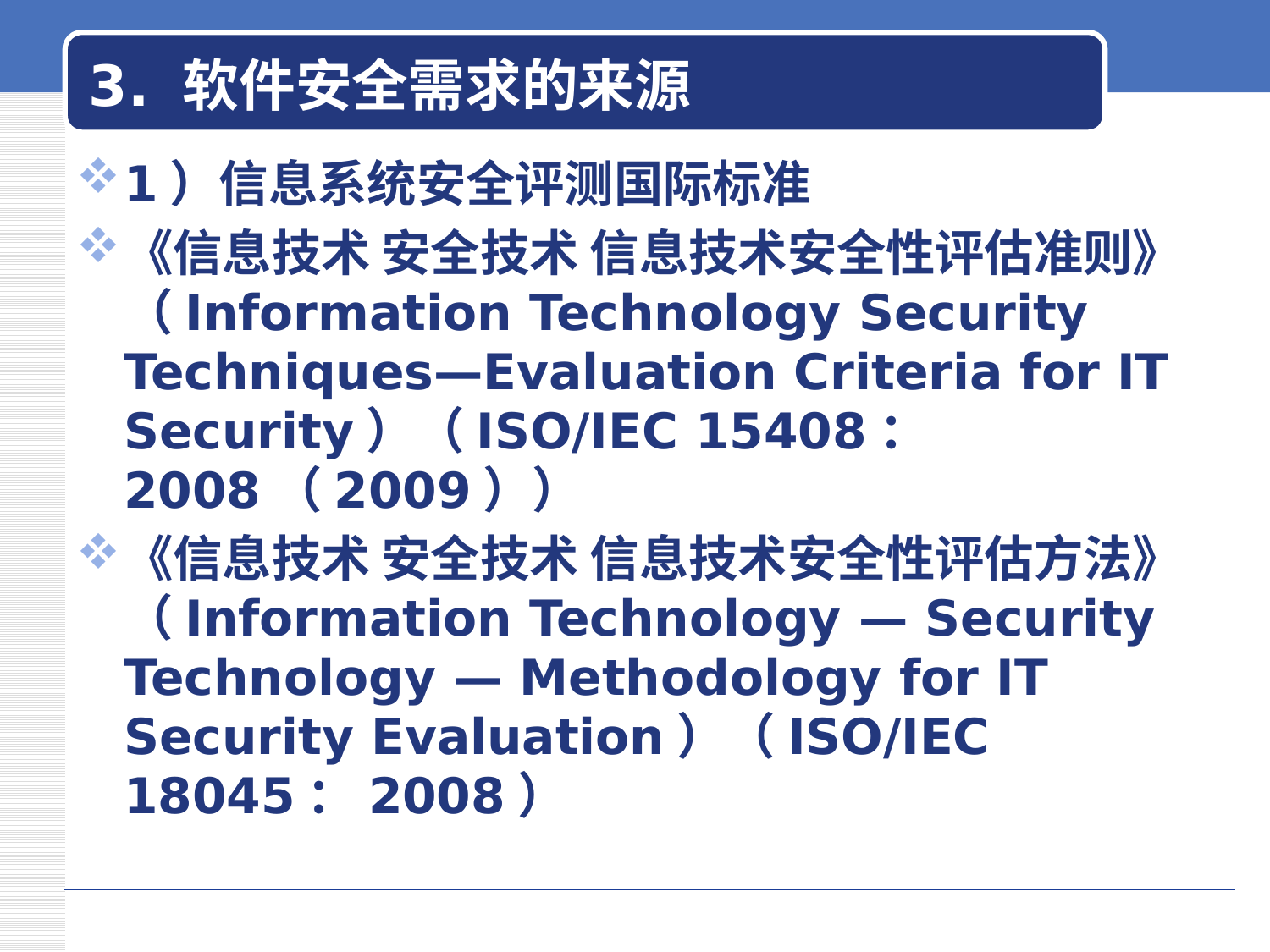

# 3. 软件安全需求的来源
1）信息系统安全评测国际标准
《信息技术 安全技术 信息技术安全性评估准则》（Information Technology Security Techniques—Evaluation Criteria for IT Security）（ISO/IEC 15408：2008（2009））
《信息技术 安全技术 信息技术安全性评估方法》（Information Technology — Security Technology — Methodology for IT Security Evaluation）（ISO/IEC 18045：2008）